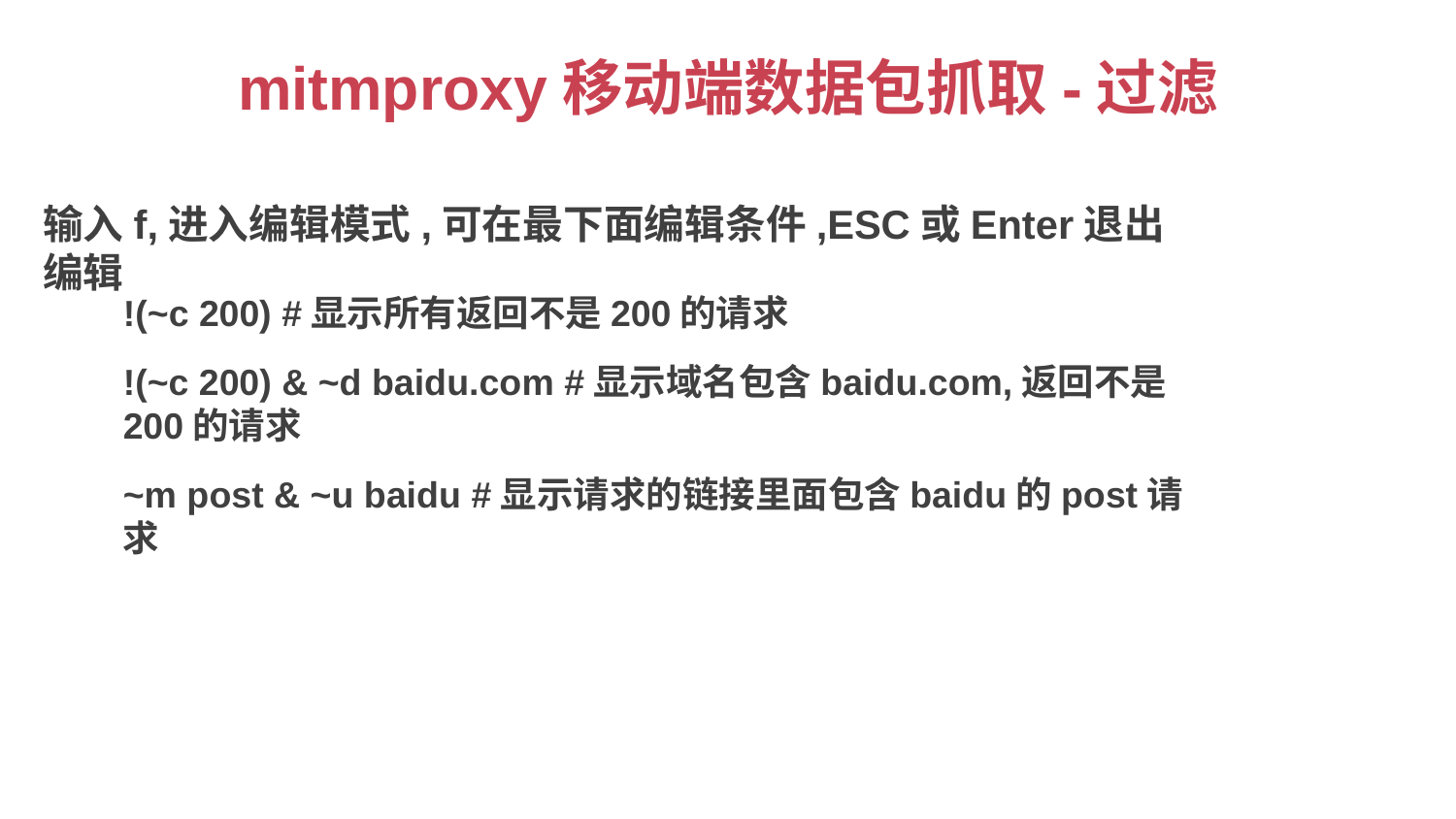

mitmproxy移动端数据包抓取-过滤
输入f,进入编辑模式,可在最下面编辑条件,ESC或Enter退出编辑
!(~c 200) #显示所有返回不是200的请求
!(~c 200) & ~d baidu.com #显示域名包含baidu.com,返回不是200的请求
~m post & ~u baidu #显示请求的链接里面包含baidu的post请求